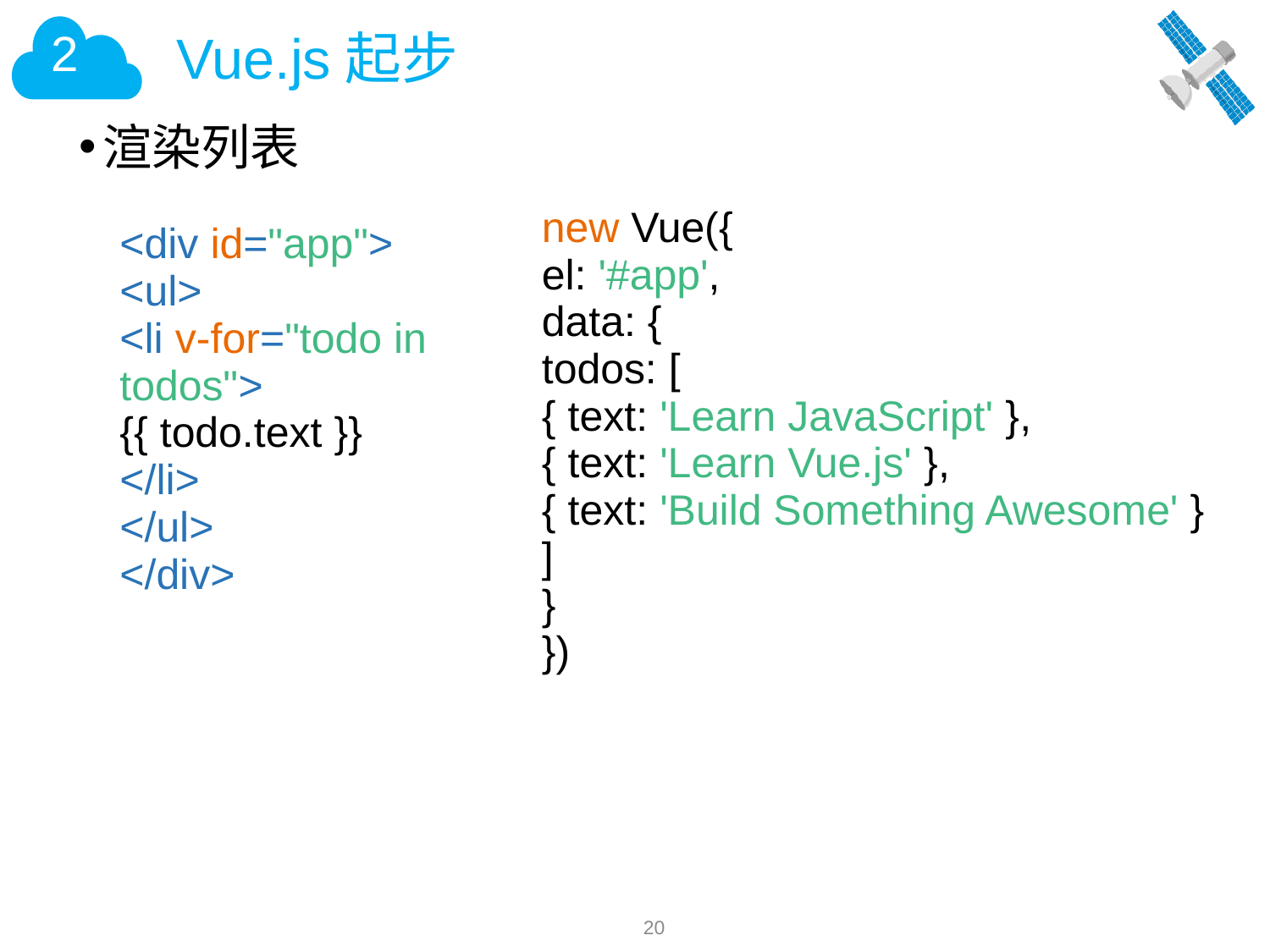

# Vue.js起步
渲染列表
| new Vue({ el: '#app', data: { todos: [ { text: 'Learn JavaScript' }, { text: 'Learn Vue.js' }, { text: 'Build Something Awesome' } ] } }) |
| --- |
| <div id="app"> <ul> <li v-for="todo in todos"> {{ todo.text }} </li> </ul> </div> |
| --- |
20